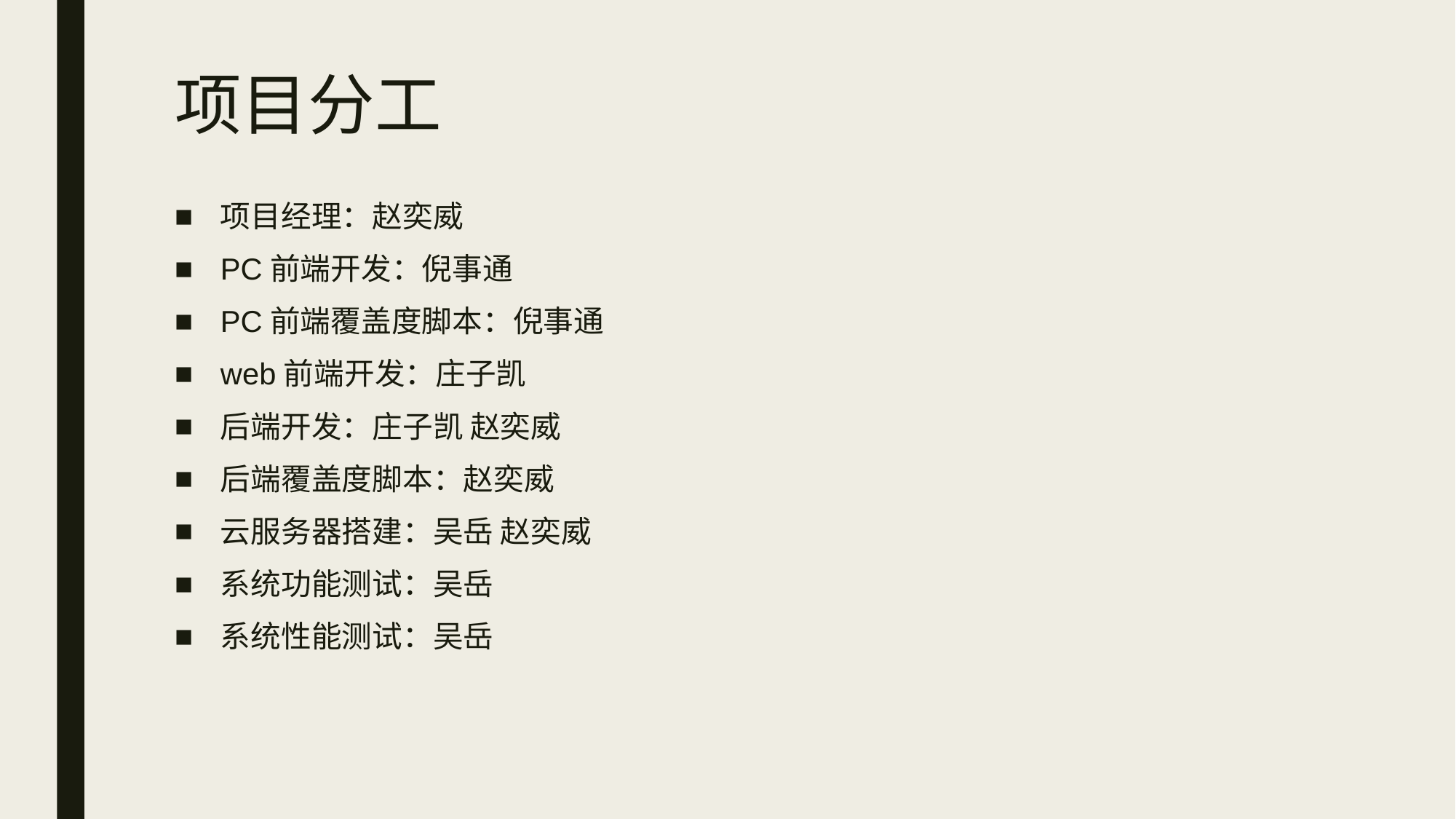

# 项目分工

项目经理：赵奕威
PC前端开发：倪事通
PC前端覆盖度脚本：倪事通
web前端开发：庄子凯
后端开发：庄子凯 赵奕威
后端覆盖度脚本：赵奕威
云服务器搭建：吴岳 赵奕威
系统功能测试：吴岳
系统性能测试：吴岳